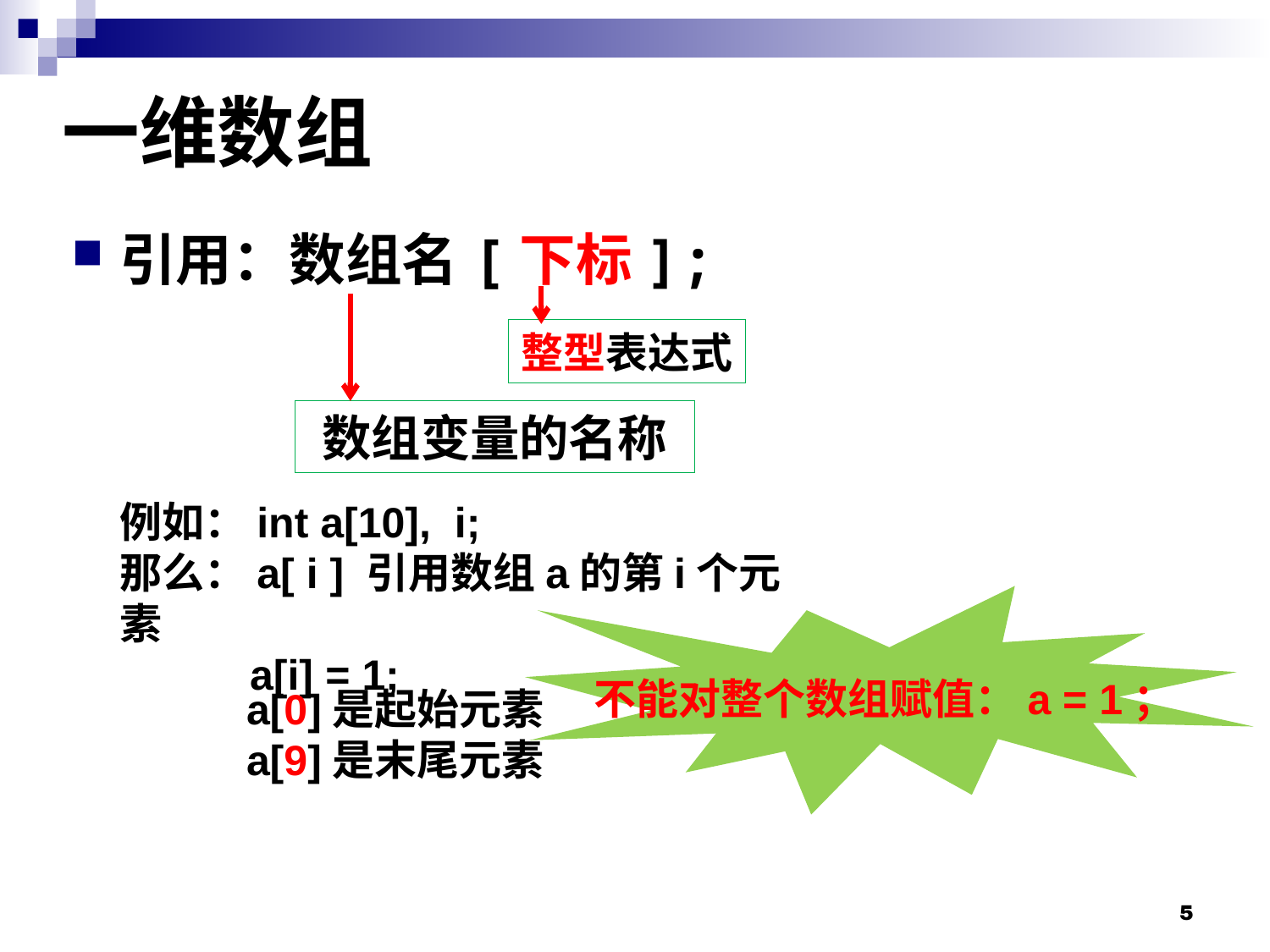

一维数组
引用：数组名[下标];
整型表达式
数组变量的名称
例如：int a[10],  i;
那么：a[ i ] 引用数组a的第i个元素
           a[i] = 1;

不能对整个数组赋值：a = 1；

a[0]是起始元素
a[9]是末尾元素
5